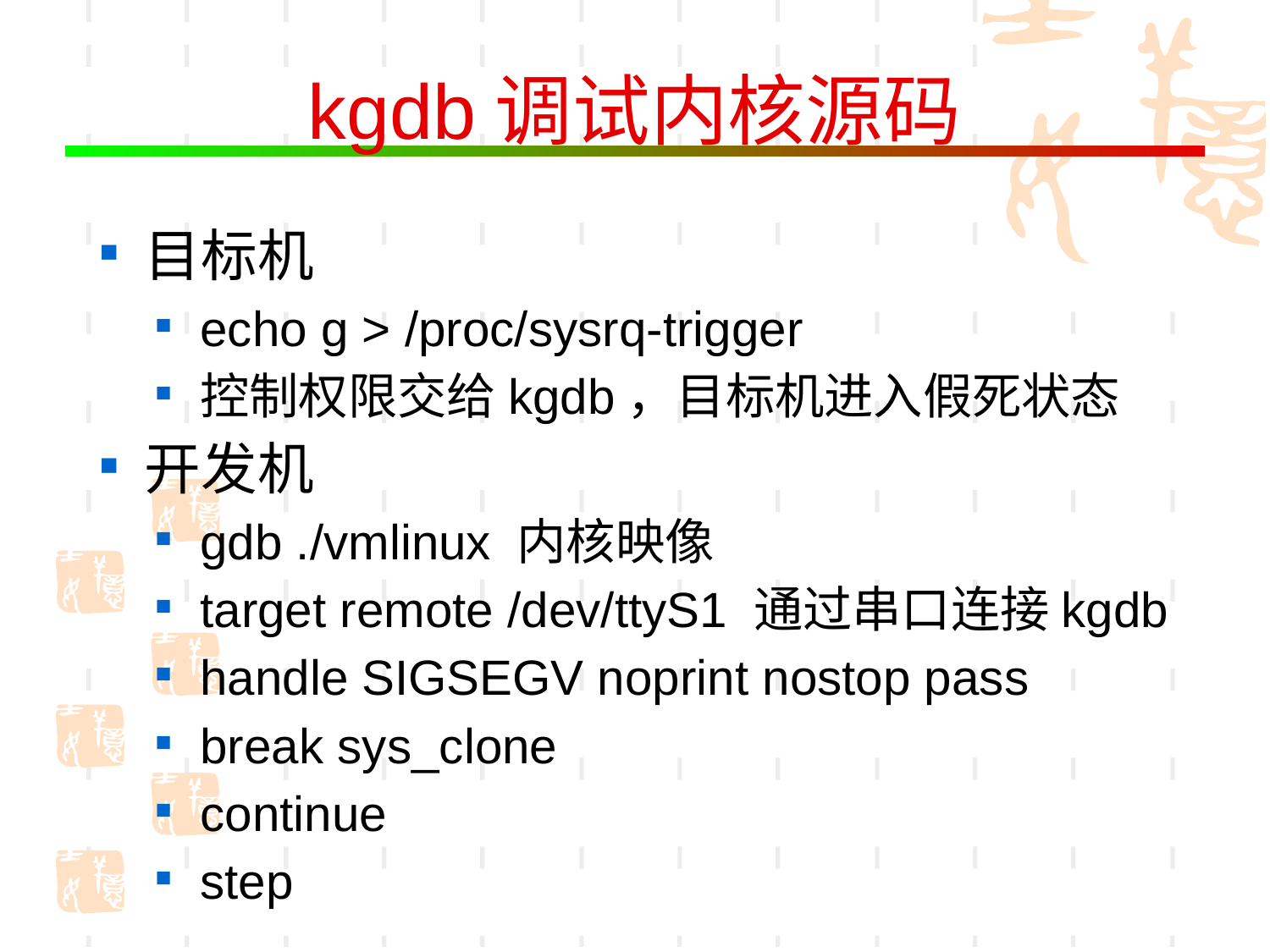

# kgdb调试内核源码
目标机
echo g > /proc/sysrq-trigger
控制权限交给kgdb，目标机进入假死状态
开发机
gdb ./vmlinux 内核映像
target remote /dev/ttyS1 通过串口连接kgdb
handle SIGSEGV noprint nostop pass
break sys_clone
continue
step